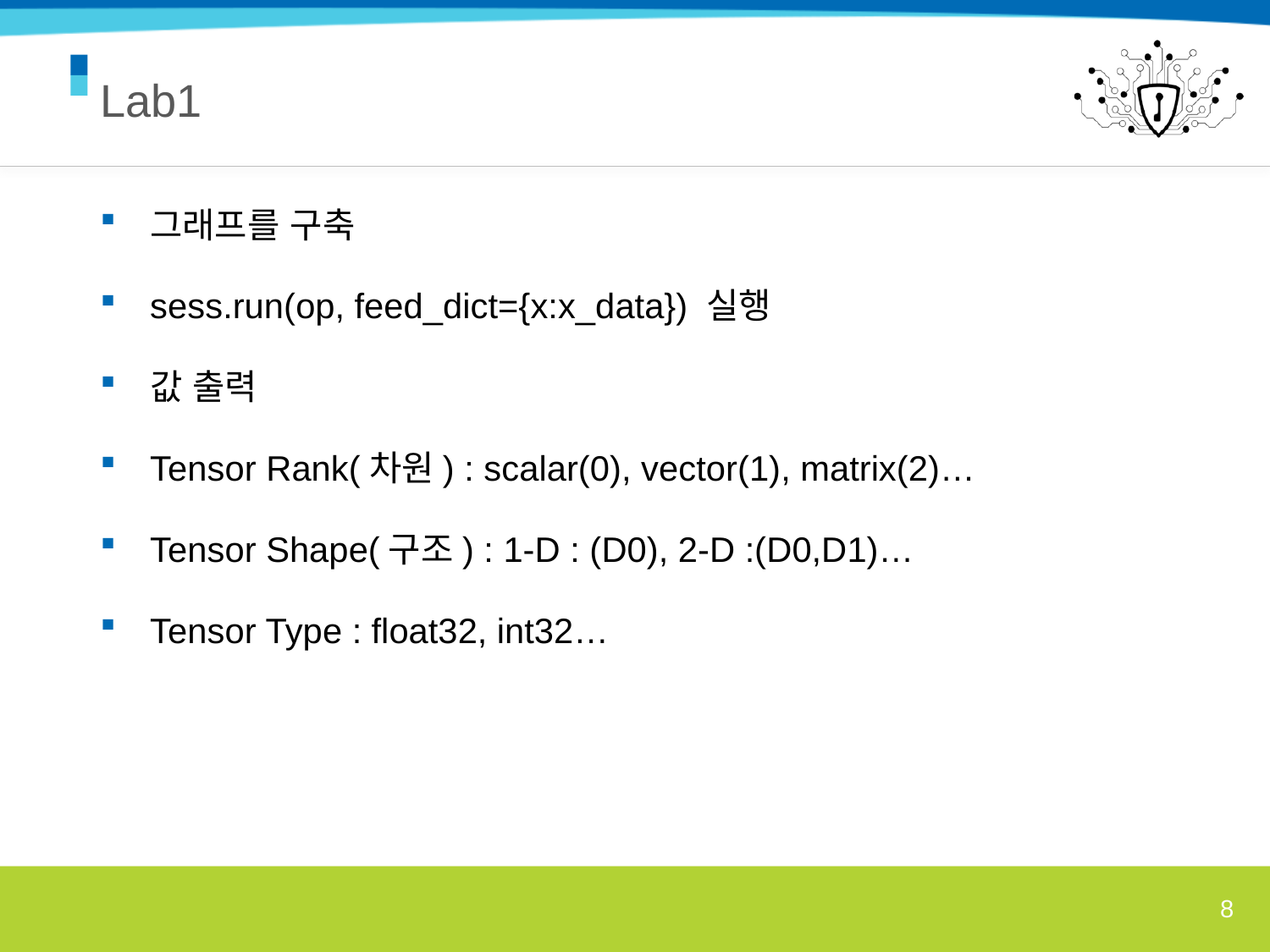

# Lab1
그래프를 구축
sess.run(op, feed_dict={x:x_data}) 실행
값 출력
Tensor Rank(차원) : scalar(0), vector(1), matrix(2)…
Tensor Shape(구조) : 1-D : (D0), 2-D :(D0,D1)…
Tensor Type : float32, int32…
8